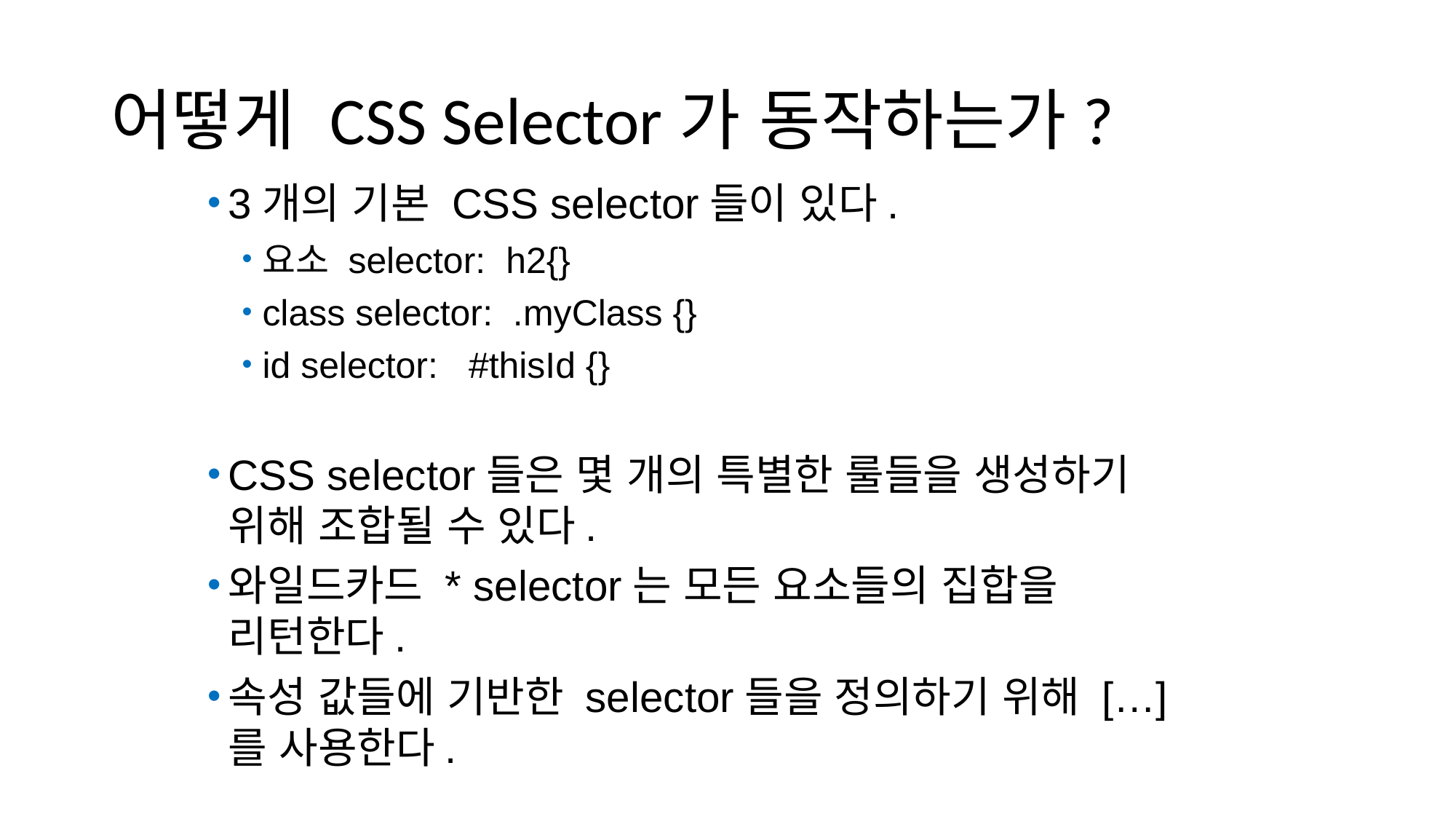

# 어떻게 CSS Selector가 동작하는가?
3개의 기본 CSS selector들이 있다.
요소 selector:  h2{}
class selector:  .myClass {}
id selector:   #thisId {}

CSS selector들은 몇 개의 특별한 룰들을 생성하기 위해 조합될 수 있다.
와일드카드 * selector는 모든 요소들의 집합을 리턴한다.
속성 값들에 기반한 selector들을 정의하기 위해 […] 를 사용한다.